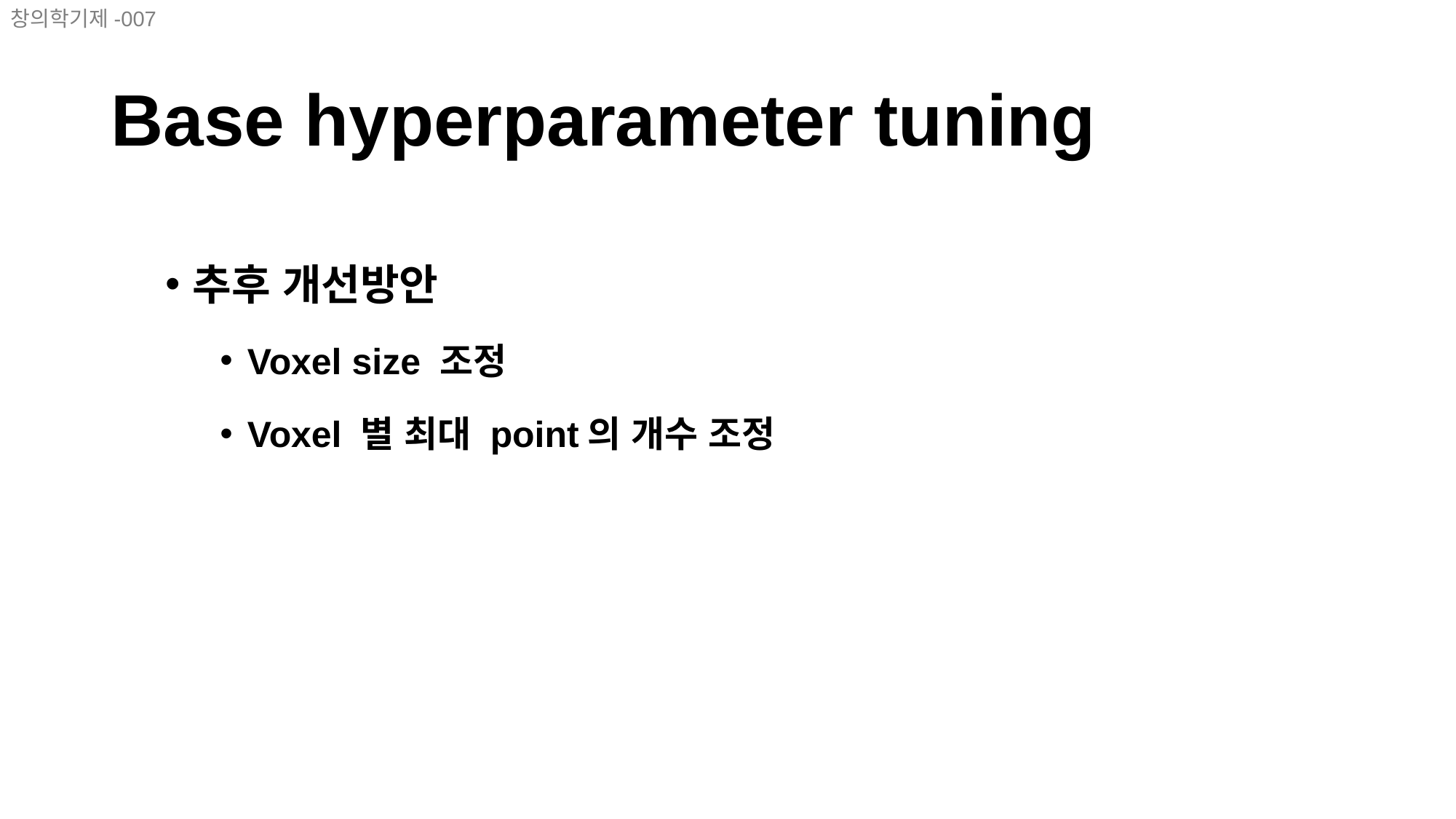

창의학기제-007
# Base hyperparameter tuning
추후 개선방안
Voxel size 조정
Voxel 별 최대 point의 개수 조정